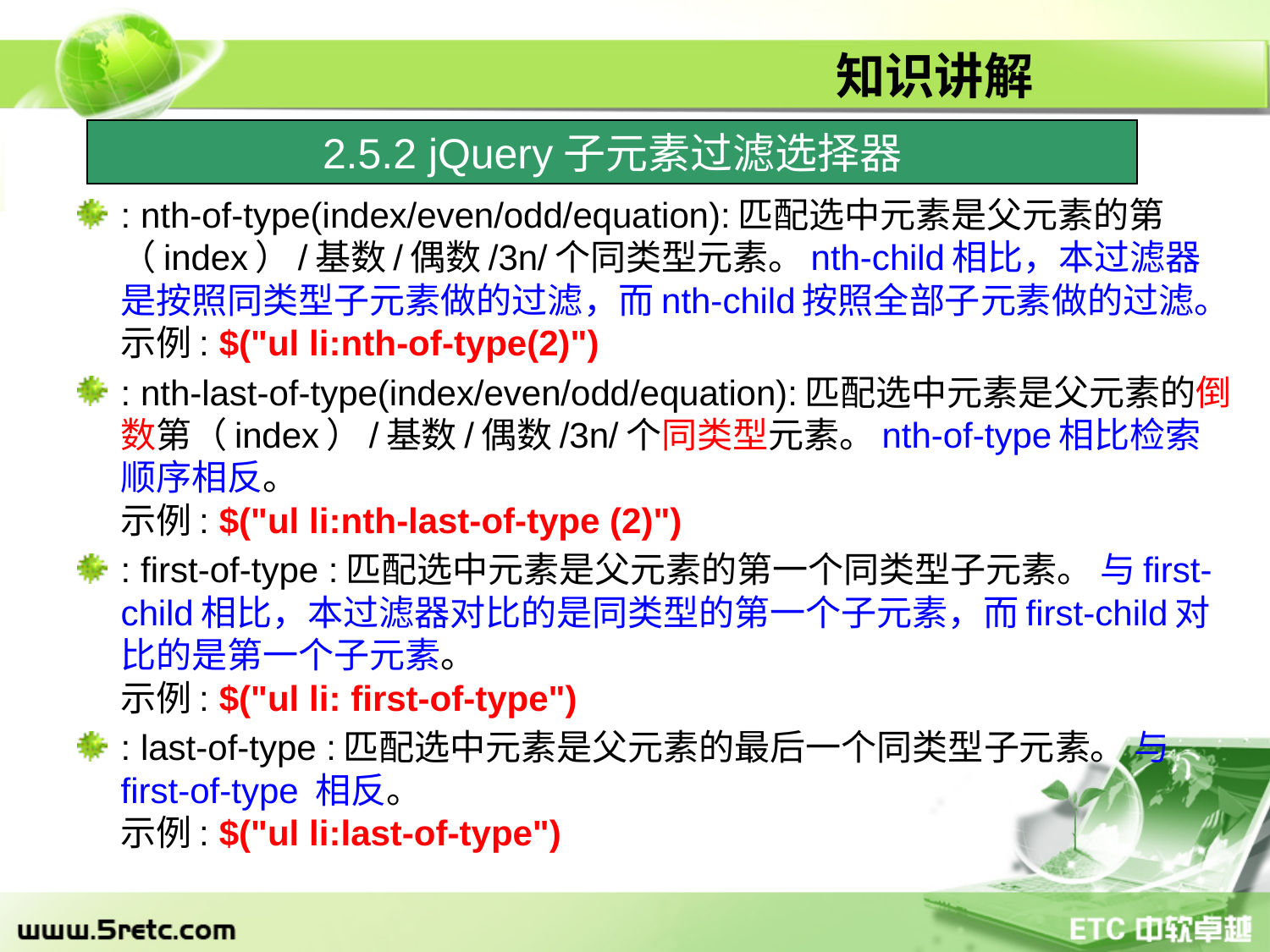

# 知识讲解
2.5.2 jQuery子元素过滤选择器
: nth-of-type(index/even/odd/equation):匹配选中元素是父元素的第（index）/基数/偶数/3n/个同类型元素。nth-child相比，本过滤器是按照同类型子元素做的过滤，而nth-child按照全部子元素做的过滤。
示例: $("ul li:nth-of-type(2)")
: nth-last-of-type(index/even/odd/equation):匹配选中元素是父元素的倒数第（index）/基数/偶数/3n/个同类型元素。nth-of-type相比检索顺序相反。
示例: $("ul li:nth-last-of-type (2)")
: first-of-type :匹配选中元素是父元素的第一个同类型子元素。 与first-child相比，本过滤器对比的是同类型的第一个子元素，而first-child对比的是第一个子元素。
示例: $("ul li: first-of-type")
: last-of-type :匹配选中元素是父元素的最后一个同类型子元素。 与first-of-type 相反。
示例: $("ul li:last-of-type")